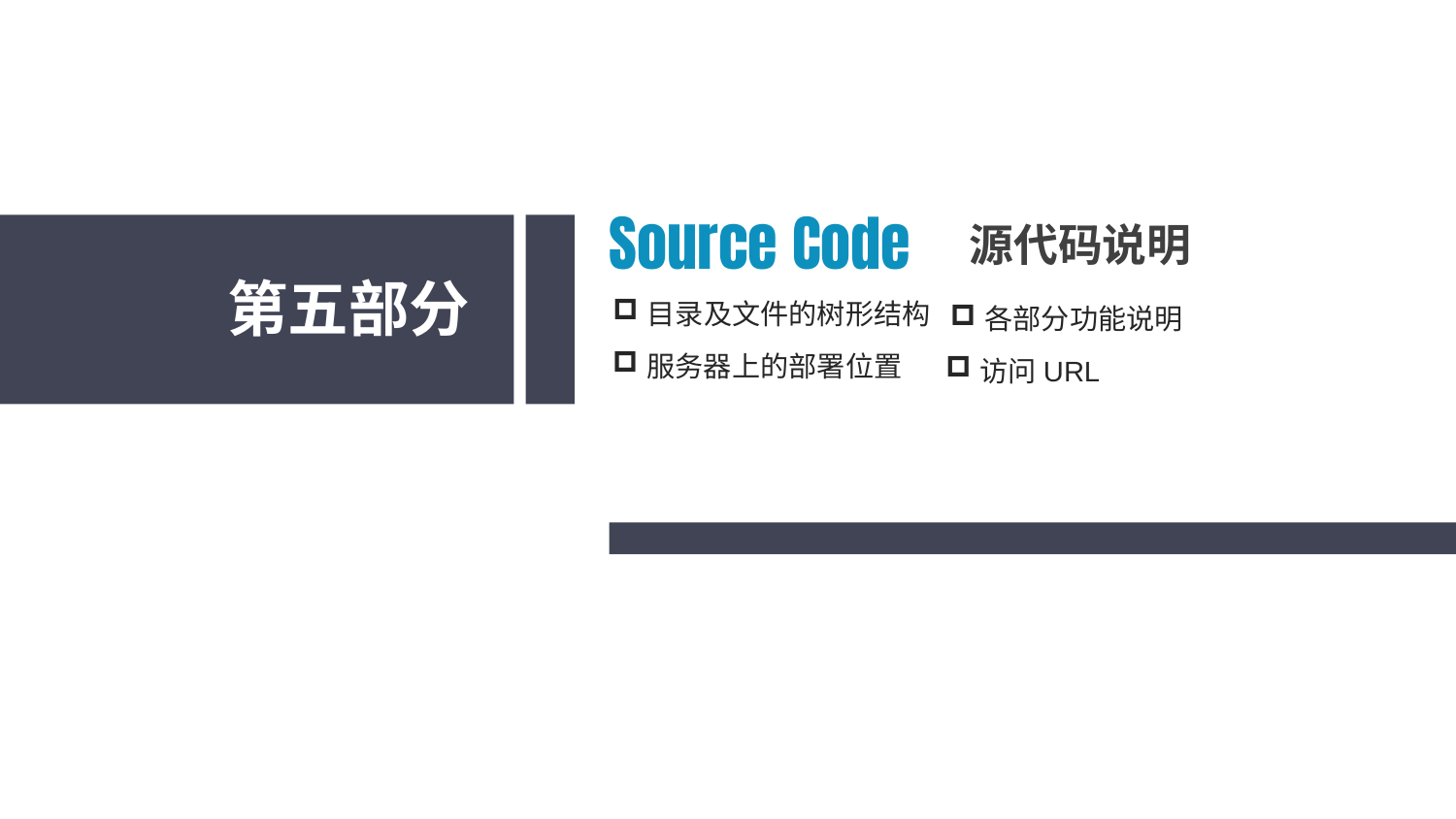

Source Code
源代码说明

第五部分
目录及文件的树形结构
各部分功能说明
服务器上的部署位置
访问URL